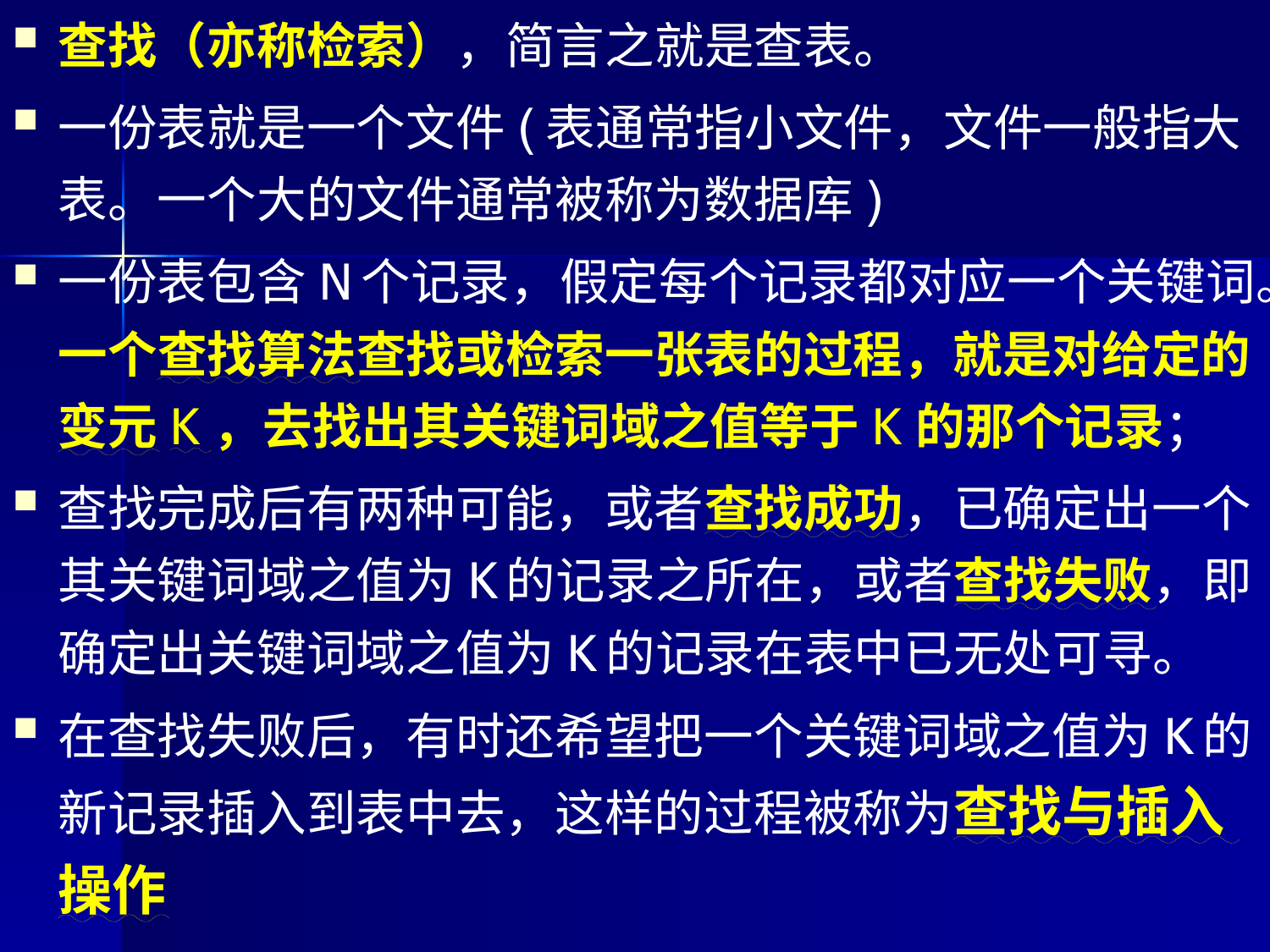

查找（亦称检索），简言之就是查表。
一份表就是一个文件(表通常指小文件，文件一般指大表。一个大的文件通常被称为数据库)
一份表包含N个记录，假定每个记录都对应一个关键词。一个查找算法查找或检索一张表的过程，就是对给定的变元K，去找出其关键词域之值等于K的那个记录；
查找完成后有两种可能，或者查找成功，已确定出一个其关键词域之值为K的记录之所在，或者查找失败，即确定出关键词域之值为K的记录在表中已无处可寻。
在查找失败后，有时还希望把一个关键词域之值为K的新记录插入到表中去，这样的过程被称为查找与插入操作